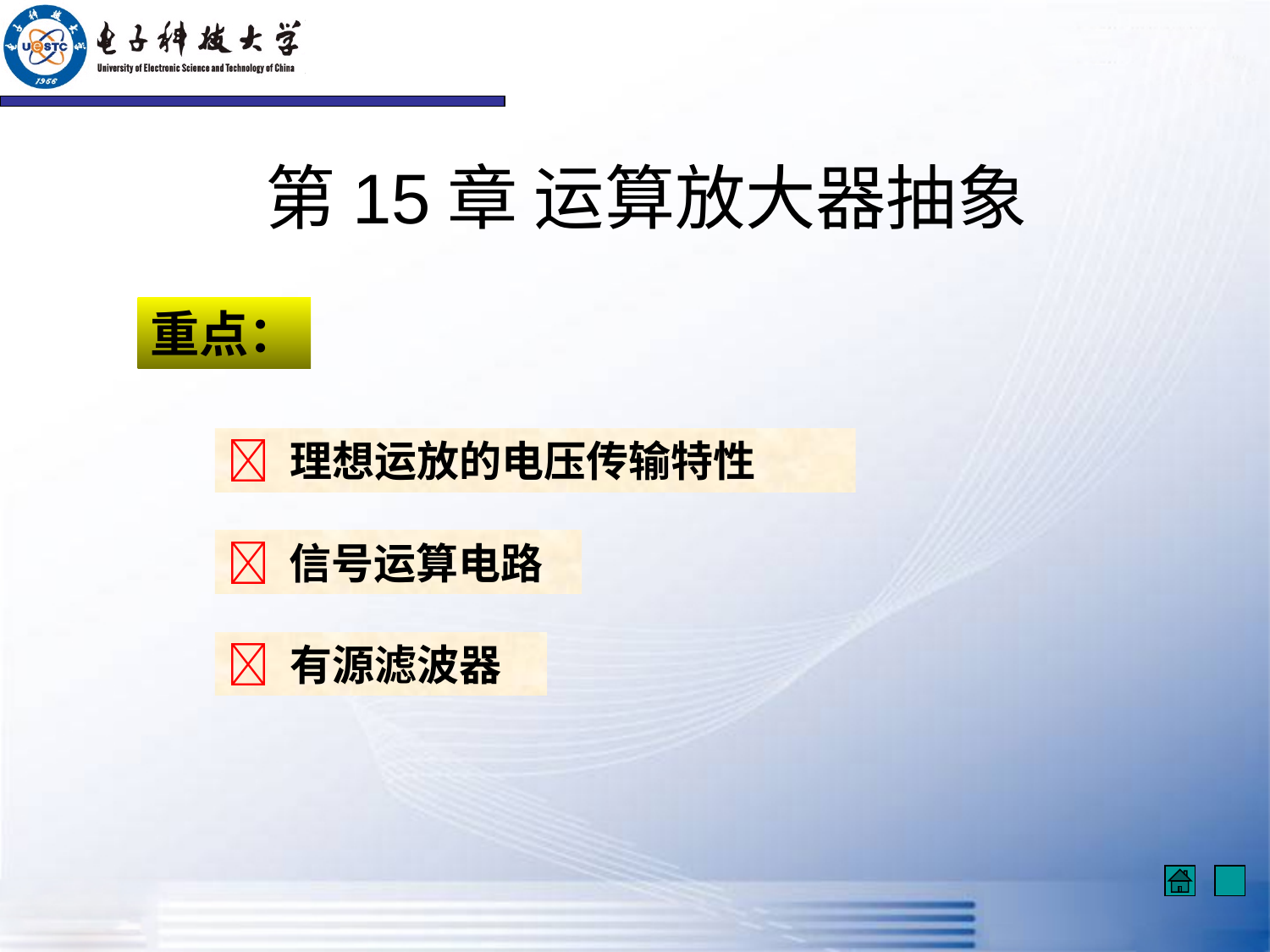

# 第15章 运算放大器抽象
重点：
• 理想运放的电压传输特性
• 信号运算电路
• 有源滤波器